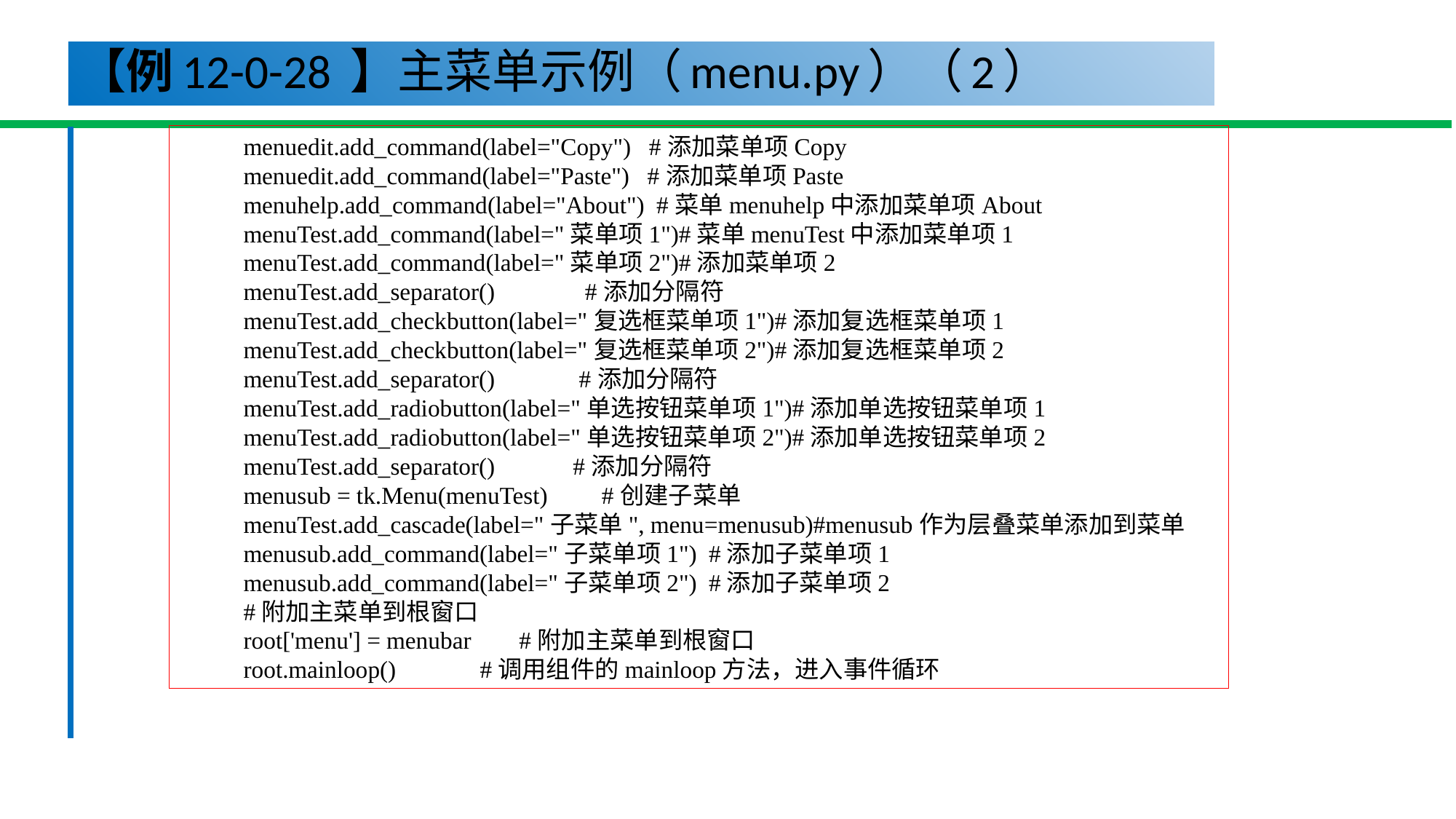

# 【例12-0-28 】主菜单示例（menu.py）（2）
menuedit.add_command(label="Copy")   #添加菜单项Copy
menuedit.add_command(label="Paste")   #添加菜单项Paste
menuhelp.add_command(label="About")  #菜单menuhelp中添加菜单项About
menuTest.add_command(label="菜单项1")#菜单menuTest中添加菜单项1
menuTest.add_command(label="菜单项2")#添加菜单项2
menuTest.add_separator()               #添加分隔符
menuTest.add_checkbutton(label="复选框菜单项1")#添加复选框菜单项1
menuTest.add_checkbutton(label="复选框菜单项2")#添加复选框菜单项2
menuTest.add_separator()              #添加分隔符
menuTest.add_radiobutton(label="单选按钮菜单项1")#添加单选按钮菜单项1
menuTest.add_radiobutton(label="单选按钮菜单项2")#添加单选按钮菜单项2
menuTest.add_separator()             #添加分隔符
menusub = tk.Menu(menuTest)         #创建子菜单
menuTest.add_cascade(label="子菜单", menu=menusub)#menusub作为层叠菜单添加到菜单
menusub.add_command(label="子菜单项1")  #添加子菜单项1
menusub.add_command(label="子菜单项2")  #添加子菜单项2
#附加主菜单到根窗口
root['menu'] = menubar        #附加主菜单到根窗口
root.mainloop()              #调用组件的mainloop方法，进入事件循环